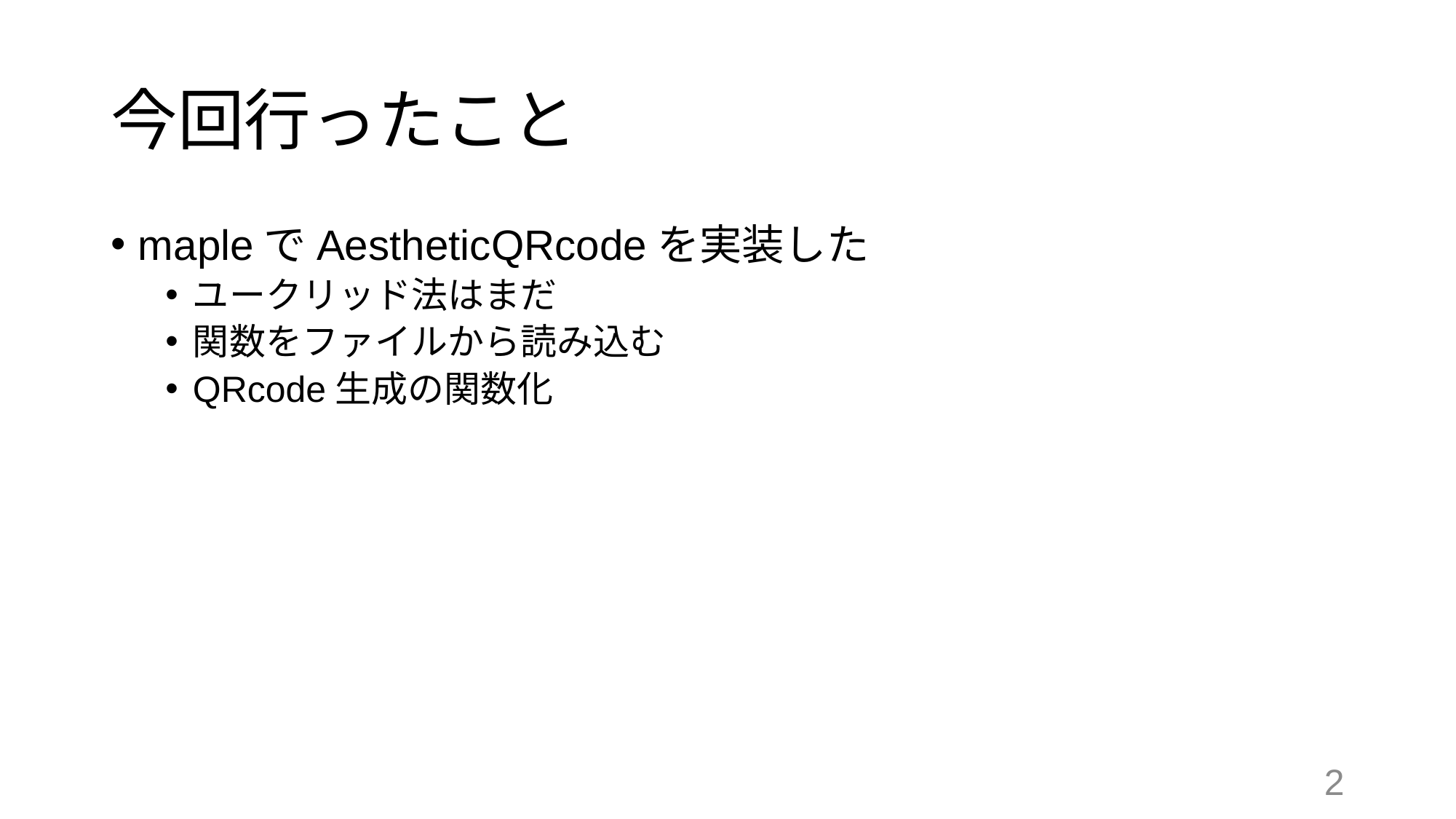

# 今回行ったこと
mapleでAestheticQRcodeを実装した
ユークリッド法はまだ
関数をファイルから読み込む
QRcode生成の関数化
2